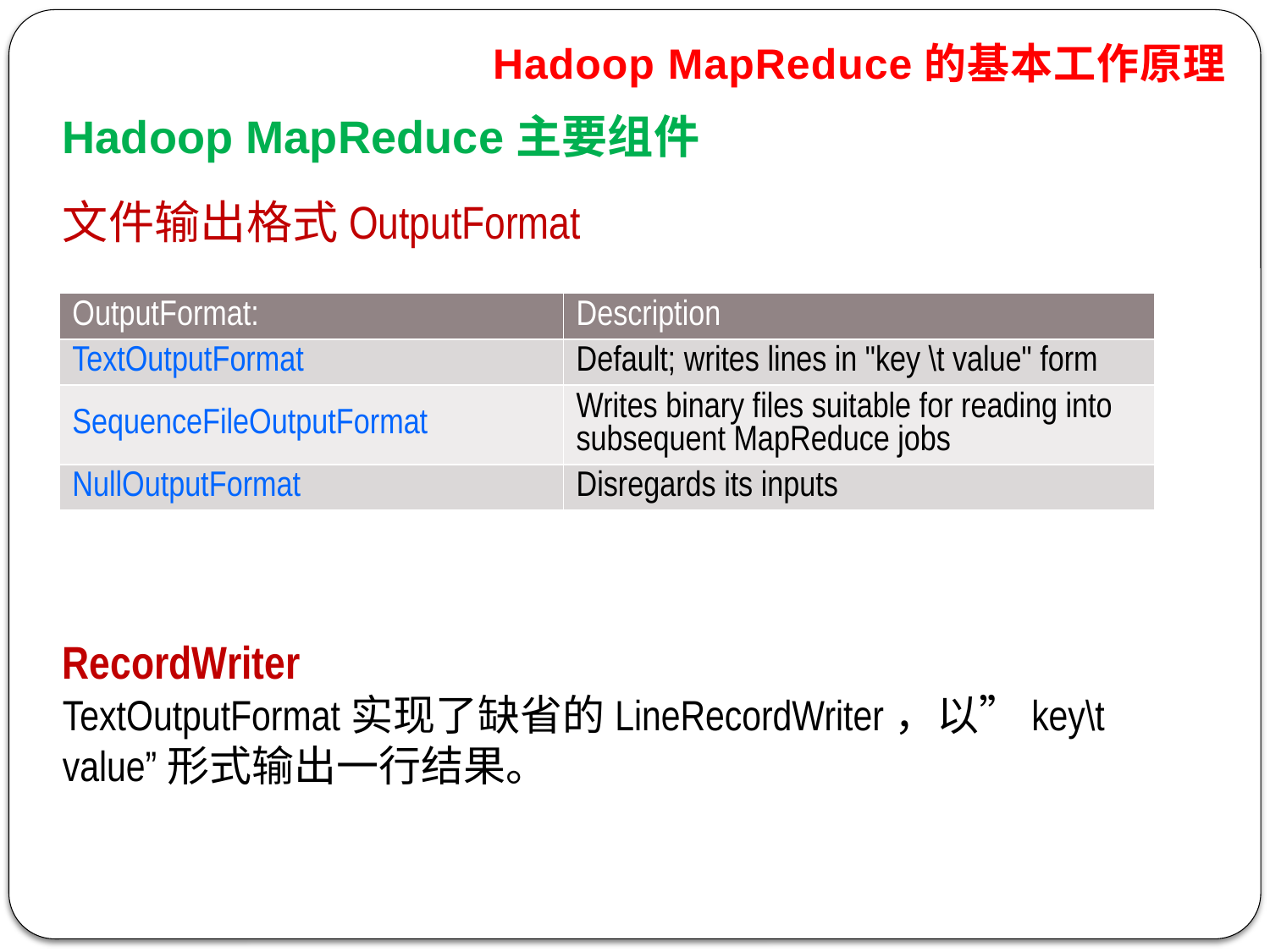

Hadoop MapReduce的基本工作原理
Hadoop MapReduce主要组件

文件输出格式OutputFormat

RecordWriter
TextOutputFormat实现了缺省的LineRecordWriter，以”key\t value”形式输出一行结果。
| OutputFormat: | Description |
| --- | --- |
| TextOutputFormat | Default; writes lines in "key \t value" form |
| SequenceFileOutputFormat | Writes binary files suitable for reading into subsequent MapReduce jobs |
| NullOutputFormat | Disregards its inputs |